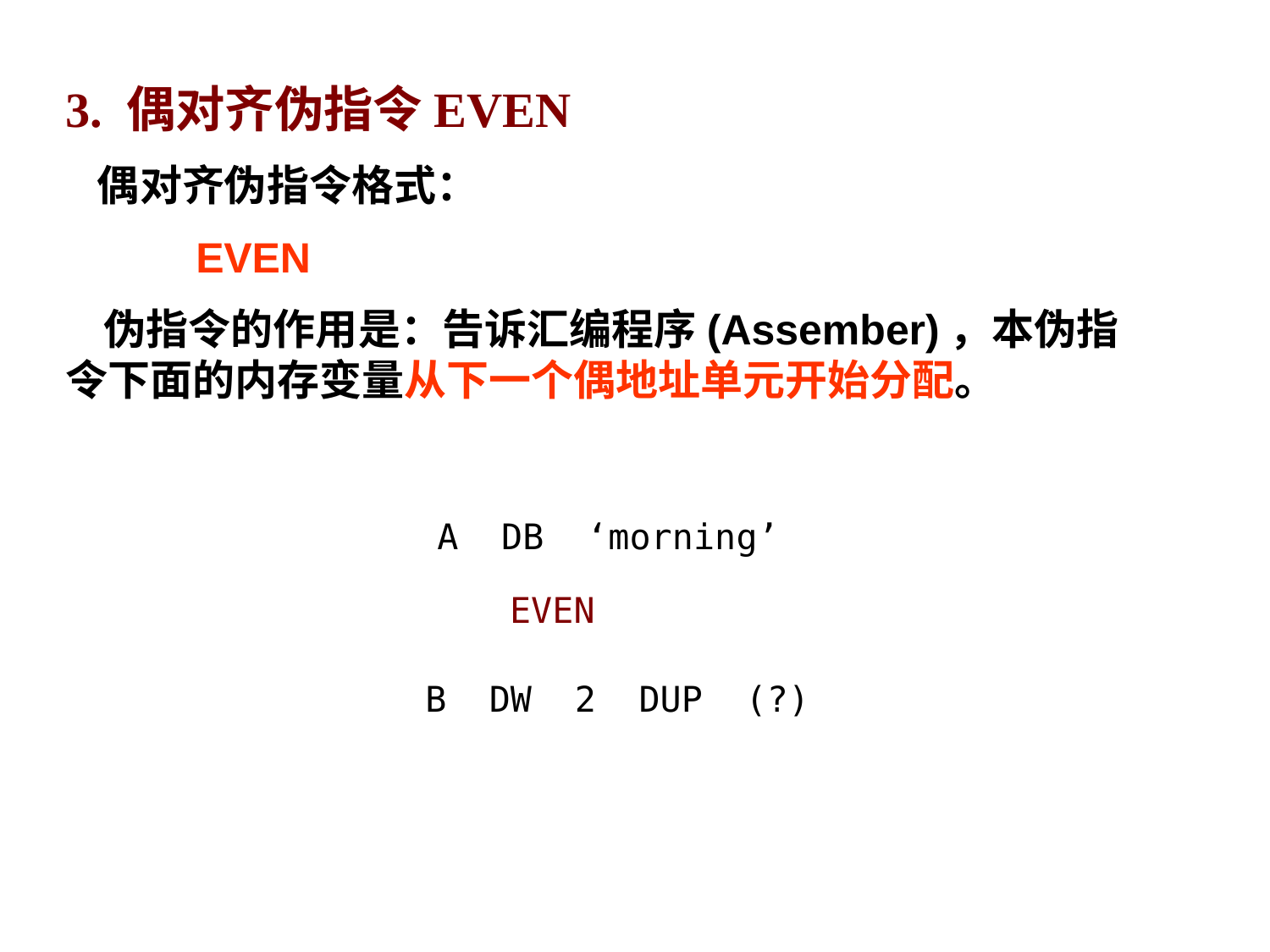

3. 偶对齐伪指令EVEN
   偶对齐伪指令格式：
           EVEN
   伪指令的作用是：告诉汇编程序(Assember)，本伪指令下面的内存变量从下一个偶地址单元开始分配。
       A  DB  ‘morning’
EVEN
B  DW  2  DUP  (?)